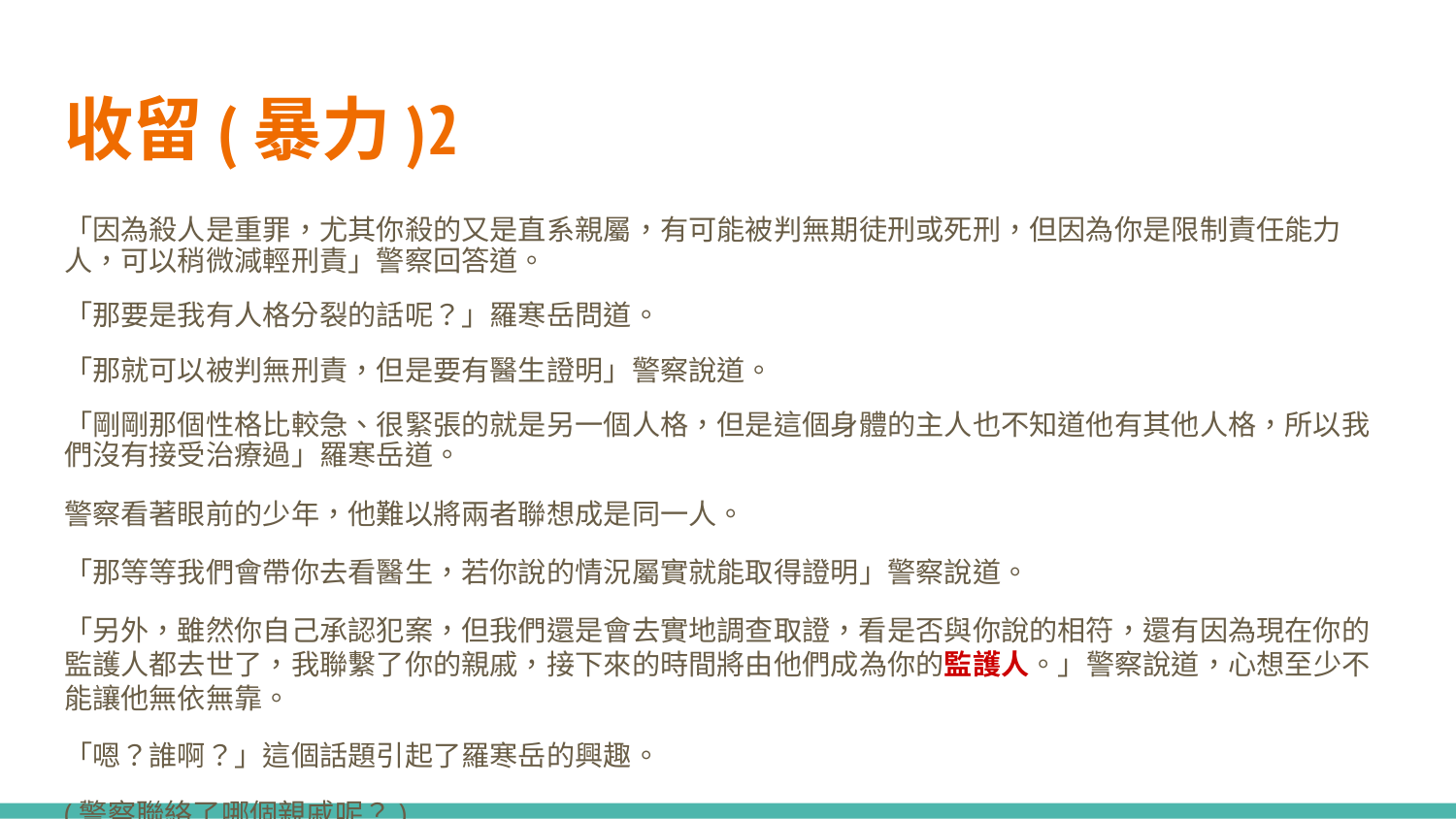

# 收留(暴力)2
「因為殺人是重罪，尤其你殺的又是直系親屬，有可能被判無期徒刑或死刑，但因為你是限制責任能力人，可以稍微減輕刑責」警察回答道。
「那要是我有人格分裂的話呢？」羅寒岳問道。
「那就可以被判無刑責，但是要有醫生證明」警察說道。
「剛剛那個性格比較急、很緊張的就是另一個人格，但是這個身體的主人也不知道他有其他人格，所以我們沒有接受治療過」羅寒岳道。
警察看著眼前的少年，他難以將兩者聯想成是同一人。
「那等等我們會帶你去看醫生，若你說的情況屬實就能取得證明」警察說道。
「另外，雖然你自己承認犯案，但我們還是會去實地調查取證，看是否與你說的相符，還有因為現在你的監護人都去世了，我聯繫了你的親戚，接下來的時間將由他們成為你的監護人。」警察說道，心想至少不能讓他無依無靠。
「嗯？誰啊？」這個話題引起了羅寒岳的興趣。
(警察聯絡了哪個親戚呢？)
姑姑
舅舅